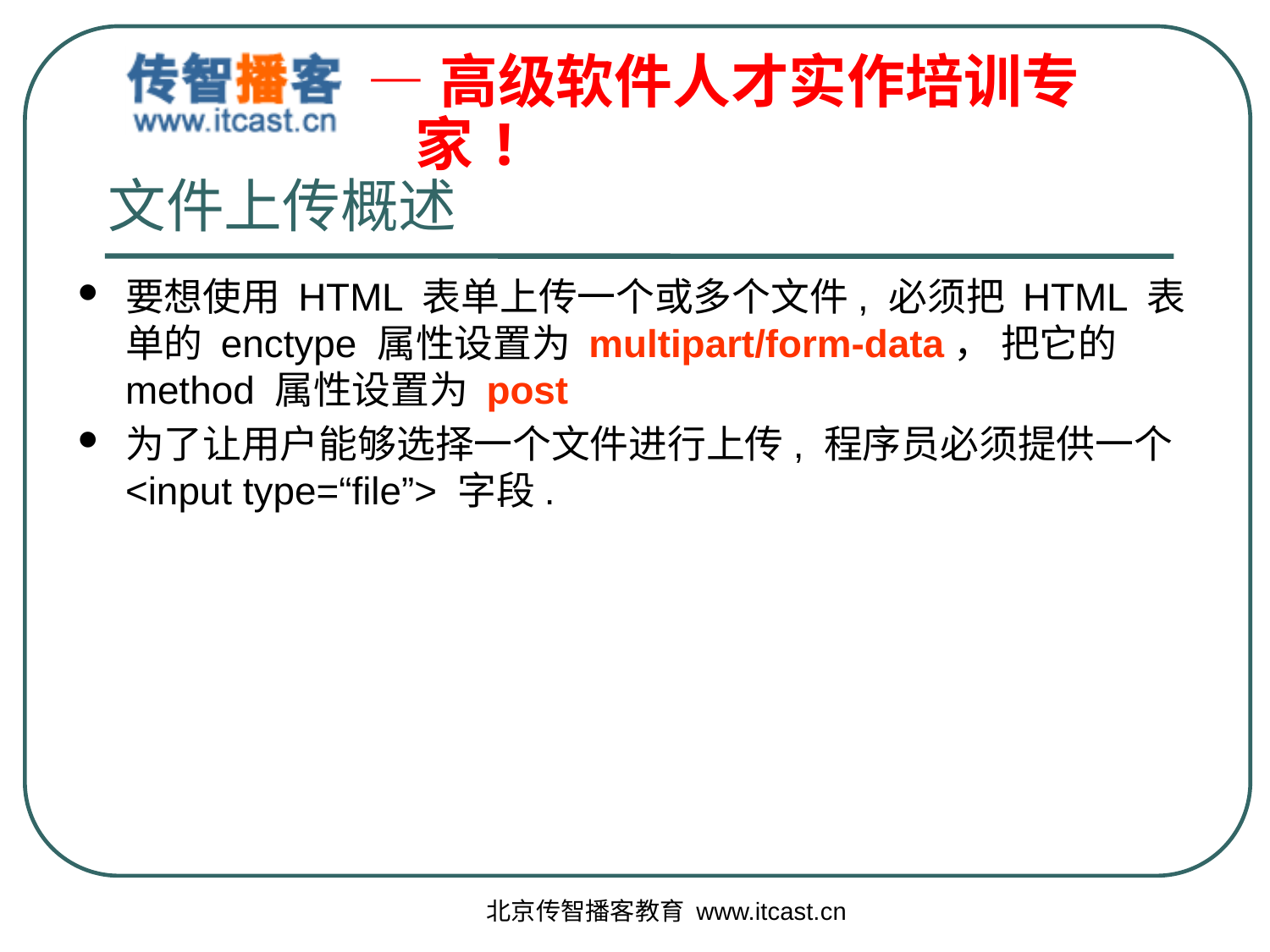

# 文件上传概述
要想使用 HTML 表单上传一个或多个文件, 必须把 HTML 表单的 enctype 属性设置为 multipart/form-data， 把它的 method 属性设置为 post
为了让用户能够选择一个文件进行上传, 程序员必须提供一个 <input type=“file”> 字段.
北京传智播客教育 www.itcast.cn